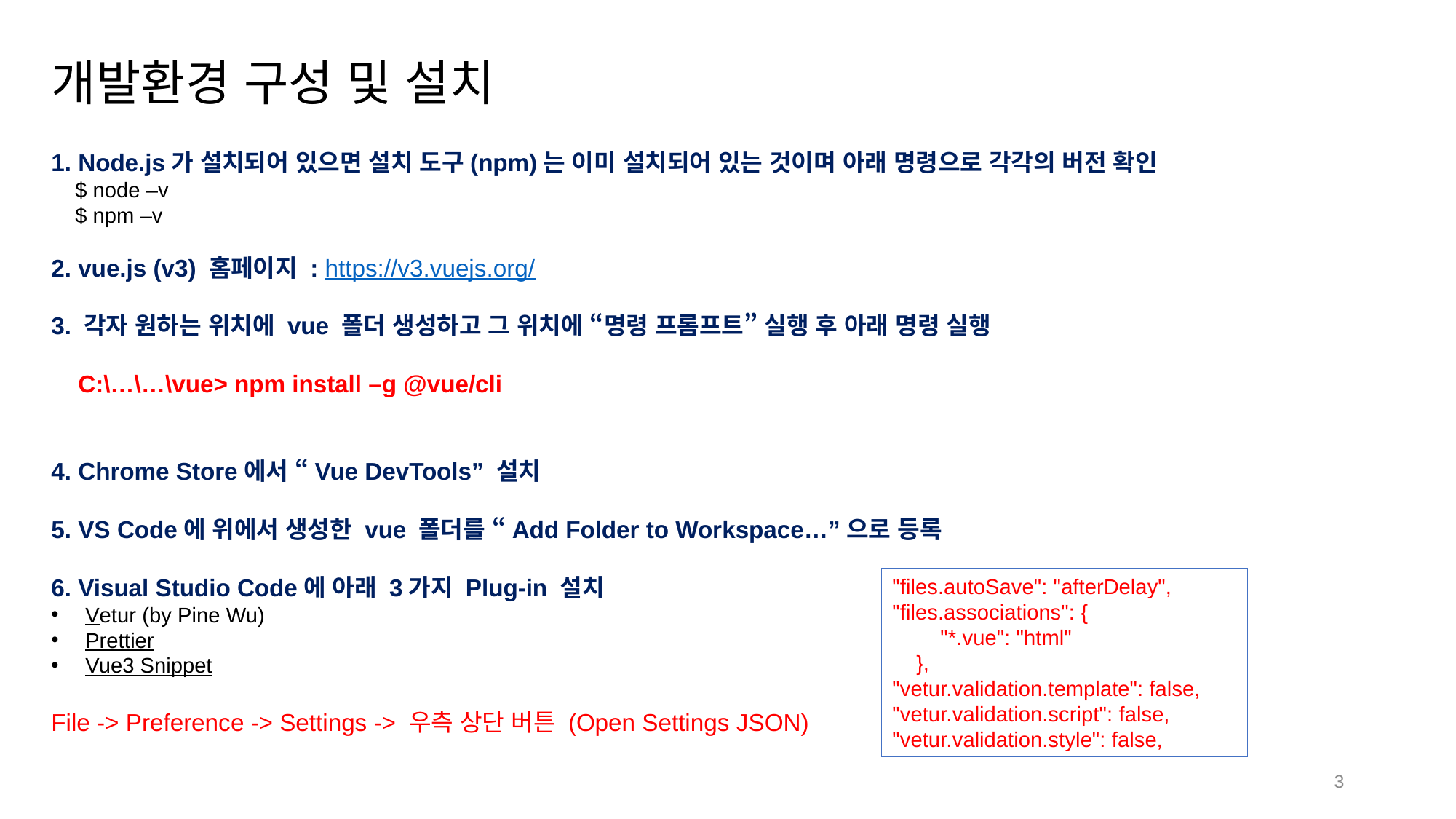

# 개발환경 구성 및 설치
1. Node.js가 설치되어 있으면 설치 도구(npm)는 이미 설치되어 있는 것이며 아래 명령으로 각각의 버전 확인
    $ node –v
    $ npm –v

2. vue.js (v3) 홈페이지 : https://v3.vuejs.org/

3. 각자 원하는 위치에 vue 폴더 생성하고 그 위치에 “명령 프롬프트” 실행 후 아래 명령 실행

    C:\…\…\vue> npm install –g @vue/cli

4. Chrome Store에서 “Vue DevTools” 설치

5. VS Code에 위에서 생성한 vue 폴더를 “Add Folder to Workspace…”으로 등록

6. Visual Studio Code에 아래 3가지 Plug-in 설치
Vetur (by Pine Wu)
Prettier
Vue3 Snippet

File -> Preference -> Settings -> 우측 상단 버튼 (Open Settings JSON)
"files.autoSave": "afterDelay",
"files.associations": {
        "*.vue": "html"
    },
"vetur.validation.template": false,
"vetur.validation.script": false,
"vetur.validation.style": false,
3